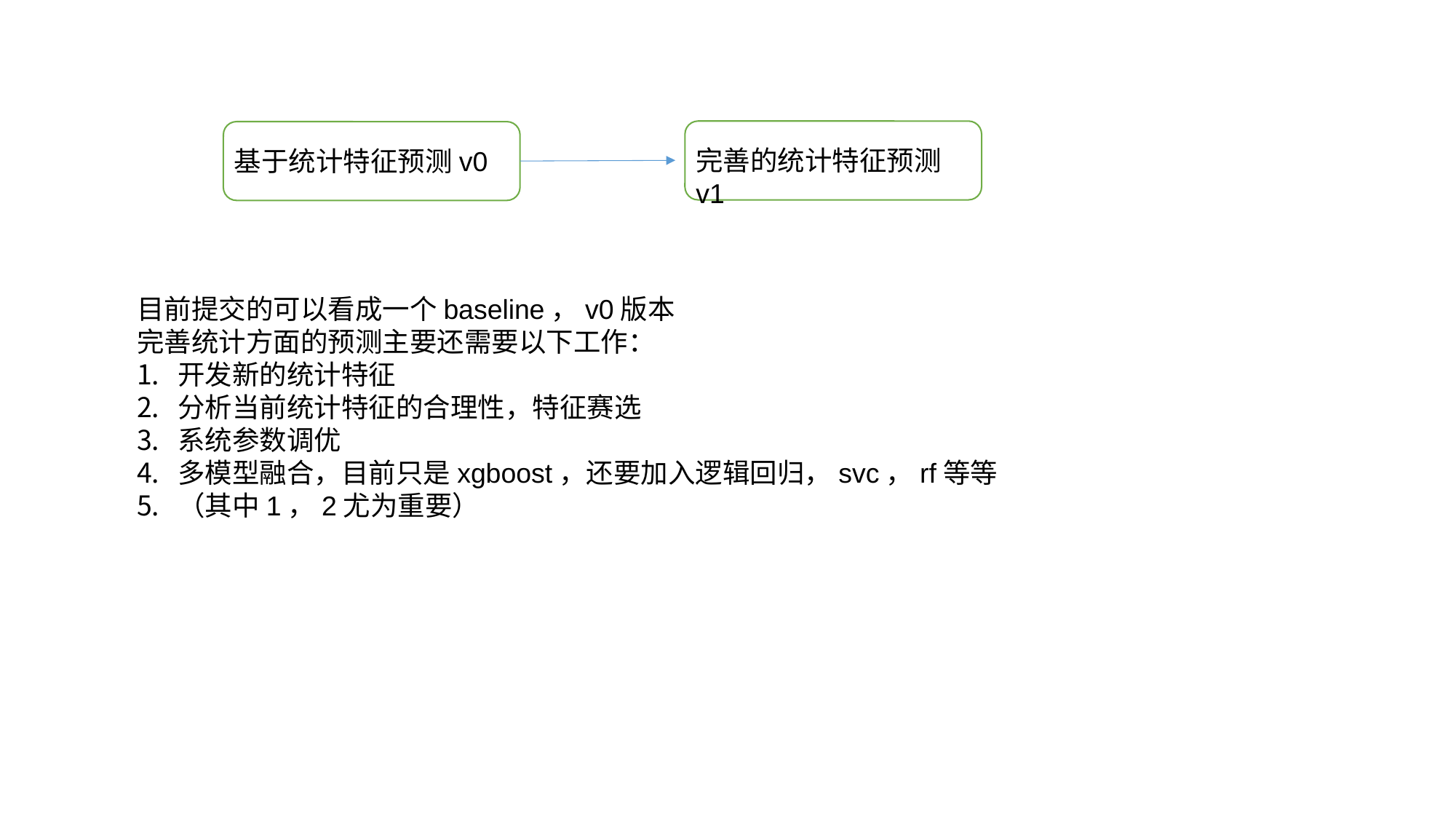

完善的统计特征预测v1
基于统计特征预测v0
目前提交的可以看成一个baseline，v0版本
完善统计方面的预测主要还需要以下工作：
开发新的统计特征
分析当前统计特征的合理性，特征赛选
系统参数调优
多模型融合，目前只是xgboost，还要加入逻辑回归，svc，rf等等
（其中1，2尤为重要）